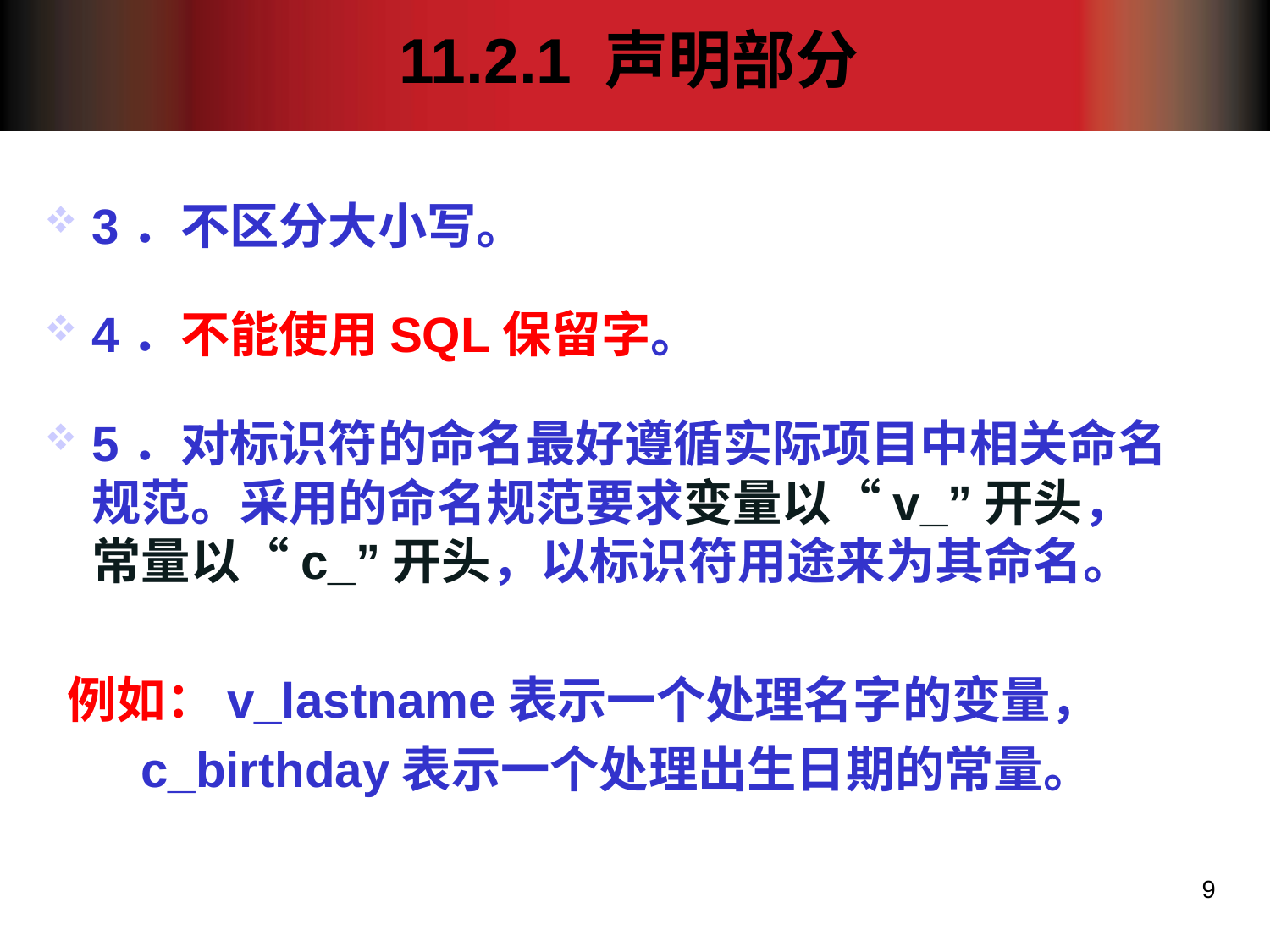

# 11.2.1 声明部分
3．不区分大小写。

4．不能使用SQL保留字。

5．对标识符的命名最好遵循实际项目中相关命名规范。采用的命名规范要求变量以“v_”开头，常量以“c_”开头，以标识符用途来为其命名。

 例如：v_lastname表示一个处理名字的变量，
       c_birthday表示一个处理出生日期的常量。
9